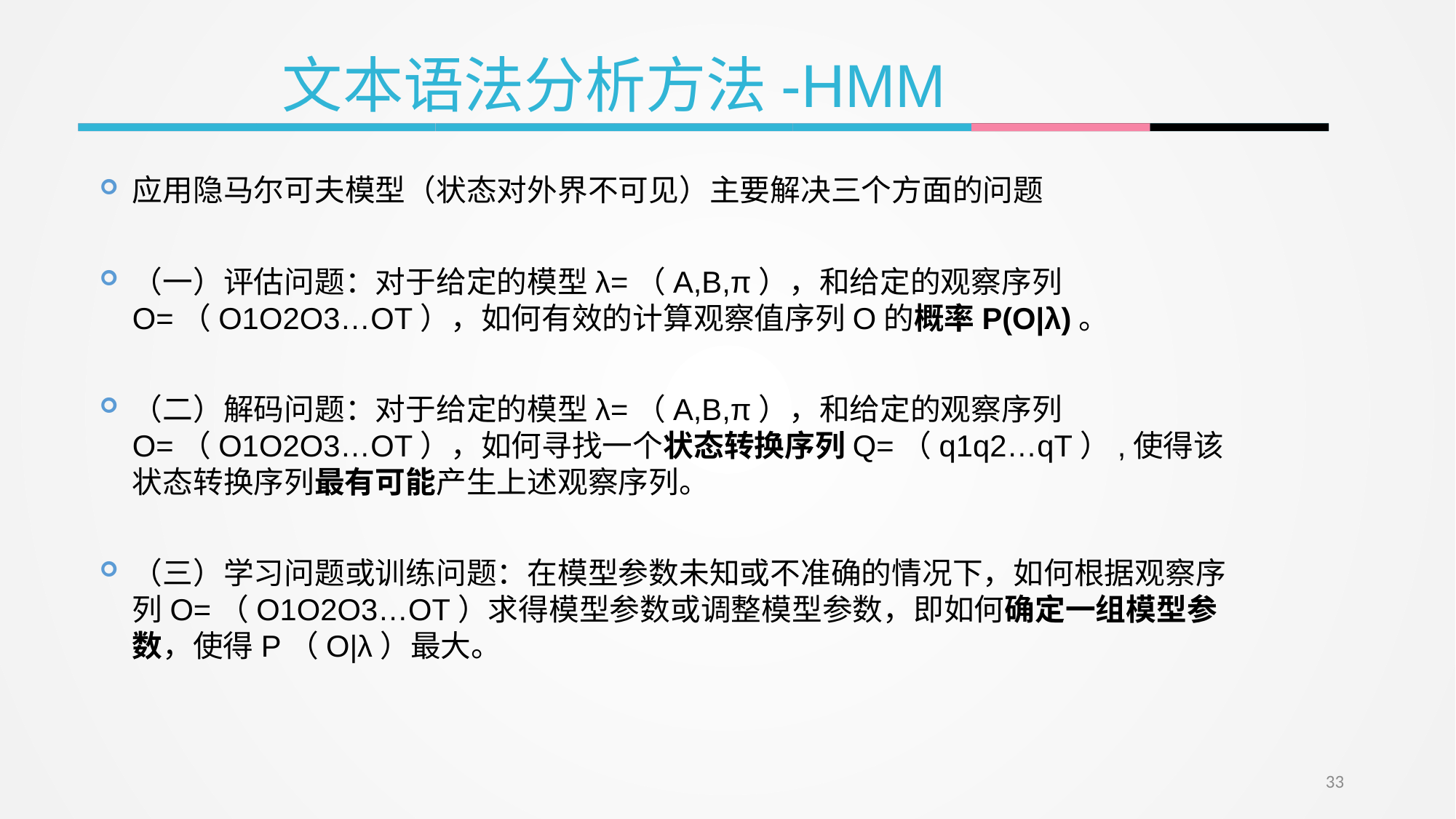

文本语法分析方法-HMM

应用隐马尔可夫模型（状态对外界不可见）主要解决三个方面的问题

（一）评估问题：对于给定的模型λ=（A,B,π），和给定的观察序列O=（O1O2O3…OT），如何有效的计算观察值序列O的概率P(O|λ)。

（二）解码问题：对于给定的模型λ=（A,B,π），和给定的观察序列O=（O1O2O3…OT），如何寻找一个状态转换序列Q=（q1q2…qT）,使得该状态转换序列最有可能产生上述观察序列。

（三）学习问题或训练问题：在模型参数未知或不准确的情况下，如何根据观察序列O=（O1O2O3…OT）求得模型参数或调整模型参数，即如何确定一组模型参数，使得P（O|λ）最大。

33